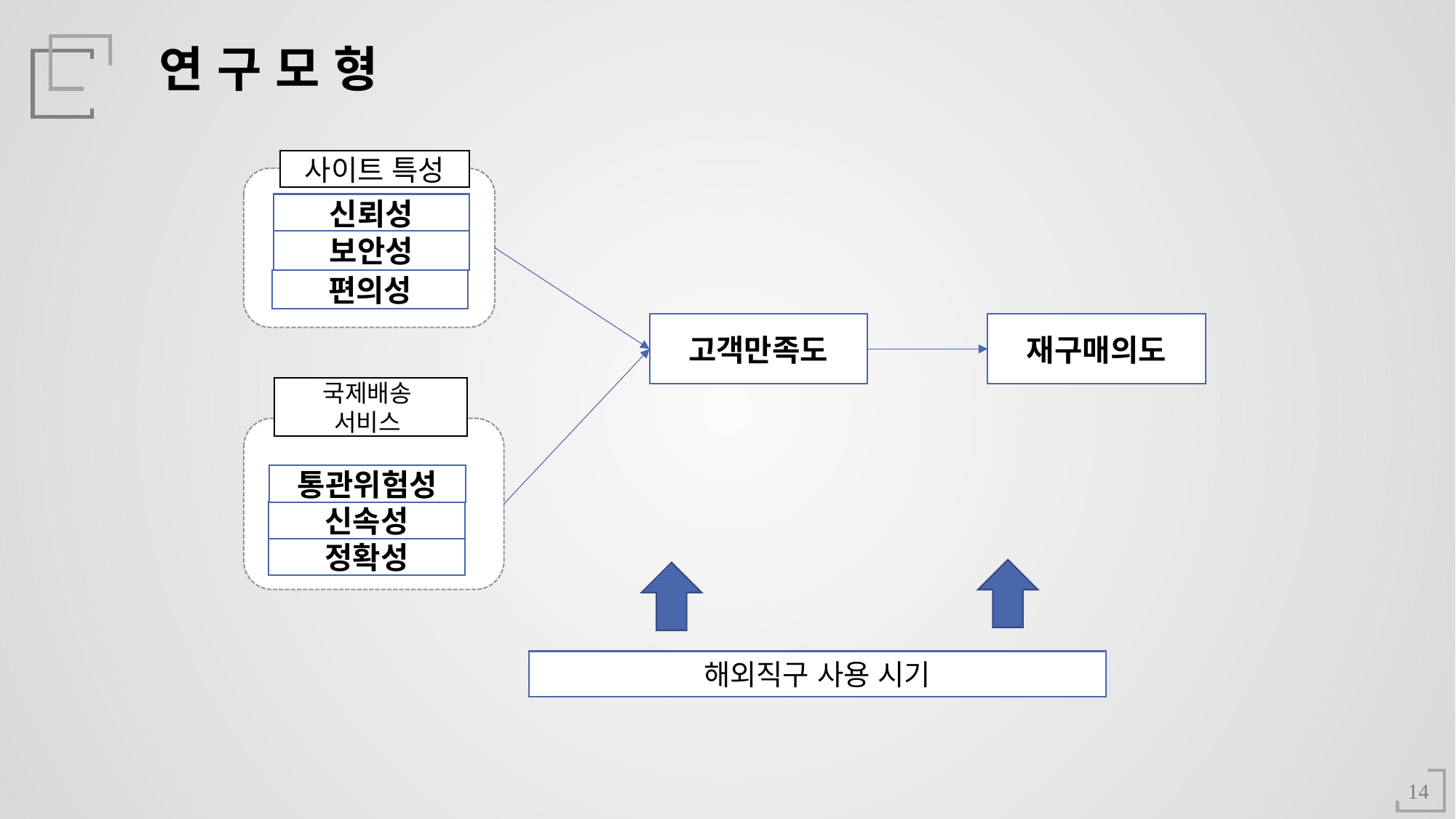

연 구 모 형
사이트 특성

신뢰성
보안성
편의성
고객만족도
재구매의도
국제배송
서비스

통관위험성
신속성
정확성

해외직구 사용 시기